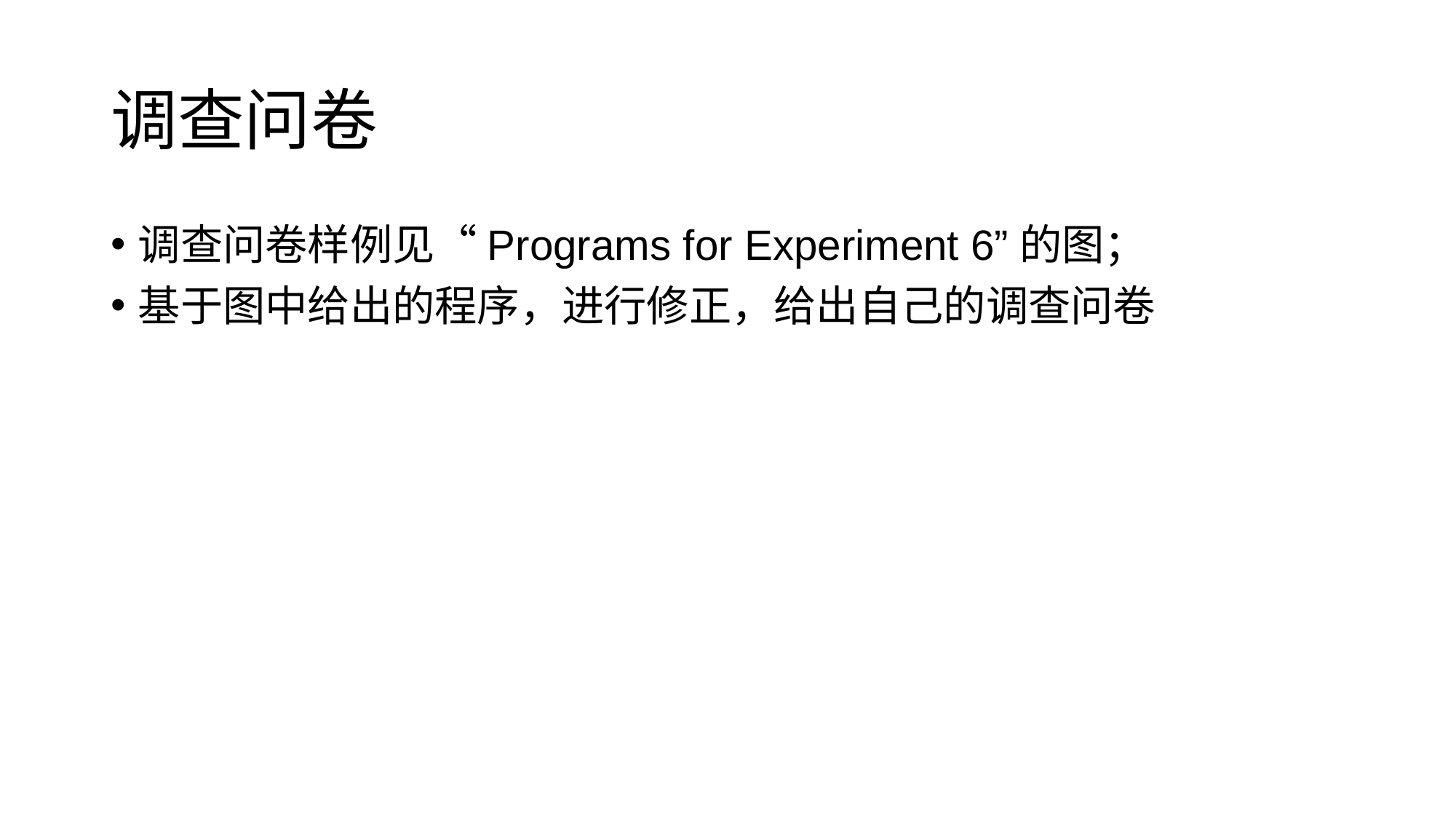

# 调查问卷
调查问卷样例见“Programs for Experiment 6”的图；
基于图中给出的程序，进行修正，给出自己的调查问卷